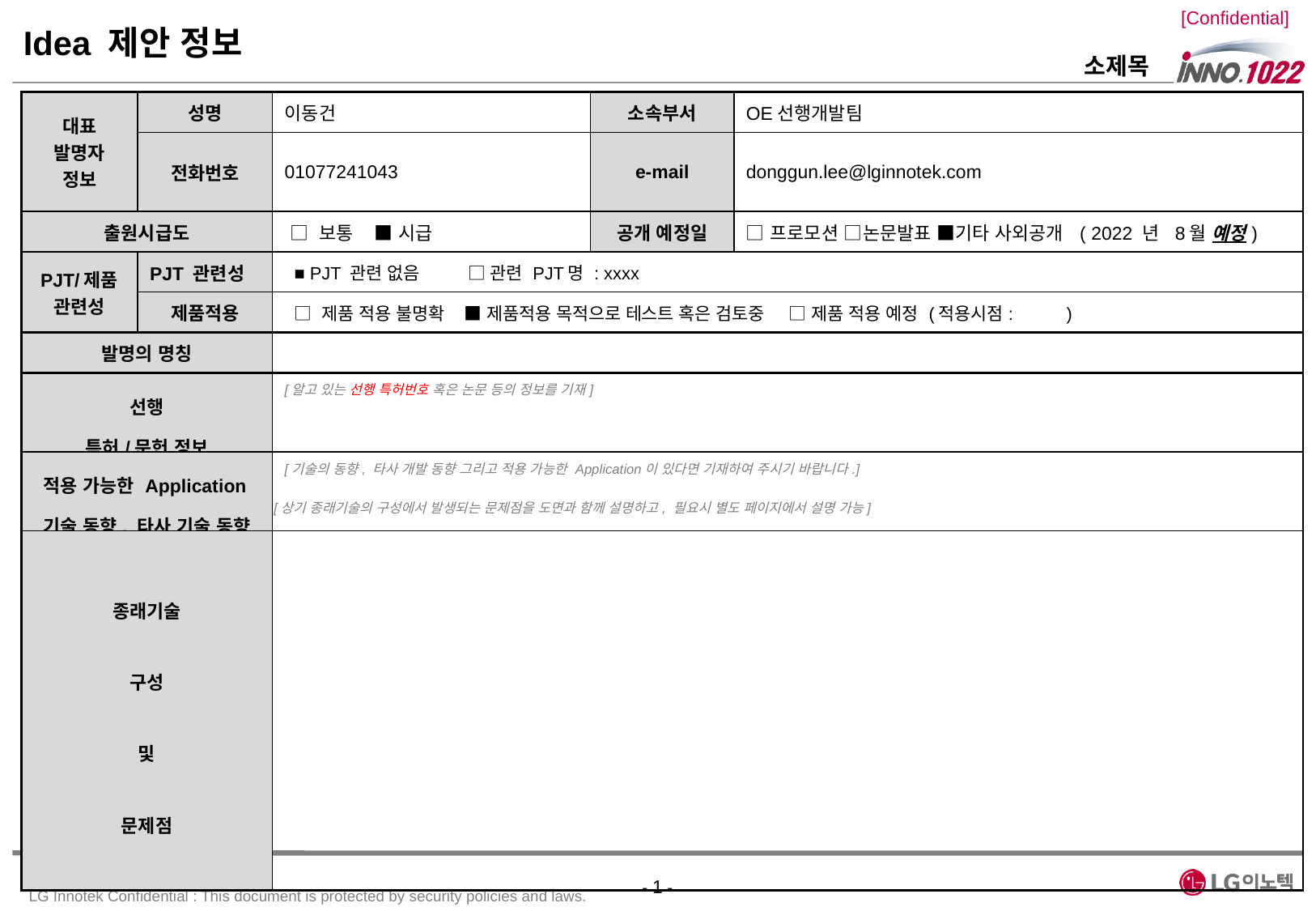

Idea 제안 정보
소제목
| 대표 발명자 정보 | 성명 | 이동건 | 소속부서 | OE선행개발팀 |
| --- | --- | --- | --- | --- |
|  | 전화번호 | 01077241043 | e-mail | donggun.lee@lginnotek.com |
| 출원시급도 |  | □ 보통 ■ 시급 | 공개 예정일 | □프로모션 □논문발표 ■기타 사외공개 ( 2022 년 8월 예정) |
| PJT/제품 관련성 | PJT 관련성 | ■ PJT 관련 없음 □ 관련 PJT명 : xxxx |  |  |
|  | 제품적용 | □ 제품 적용 불명확 ■ 제품적용 목적으로 테스트 혹은 검토중 □ 제품 적용 예정 (적용시점: ) |  |  |
| 발명의 명칭 |  |  |  |  |
| 선행 특허/문헌 정보 |  | [알고 있는 선행 특허번호 혹은 논문 등의 정보를 기재] |  |  |
| 적용 가능한 Application기술 동향, 타사 기술 동향 |  | [기술의 동향, 타사 개발 동향 그리고 적용 가능한 Application이 있다면 기재하여 주시기 바랍니다.] |  |  |
| 종래기술 구성 및 문제점 |  |  |  |  |
[상기 종래기술의 구성에서 발생되는 문제점을 도면과 함께 설명하고, 필요시 별도 페이지에서 설명 가능]
- 1 -